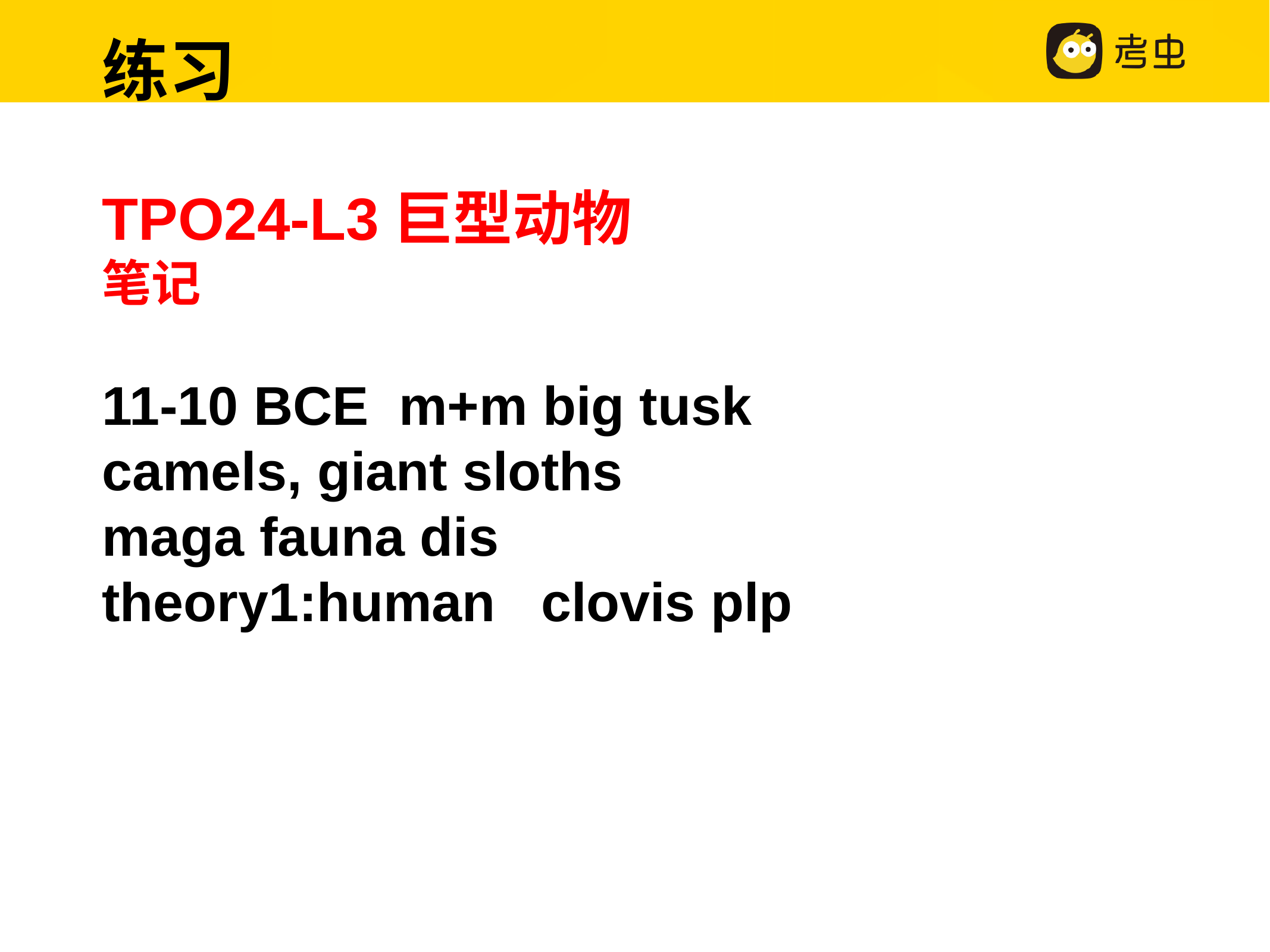

练习

TPO24-L3巨型动物
笔记

11-10 BCE  m+m big tusk
camels, giant sloths
maga fauna dis
theory1:human   clovis plp